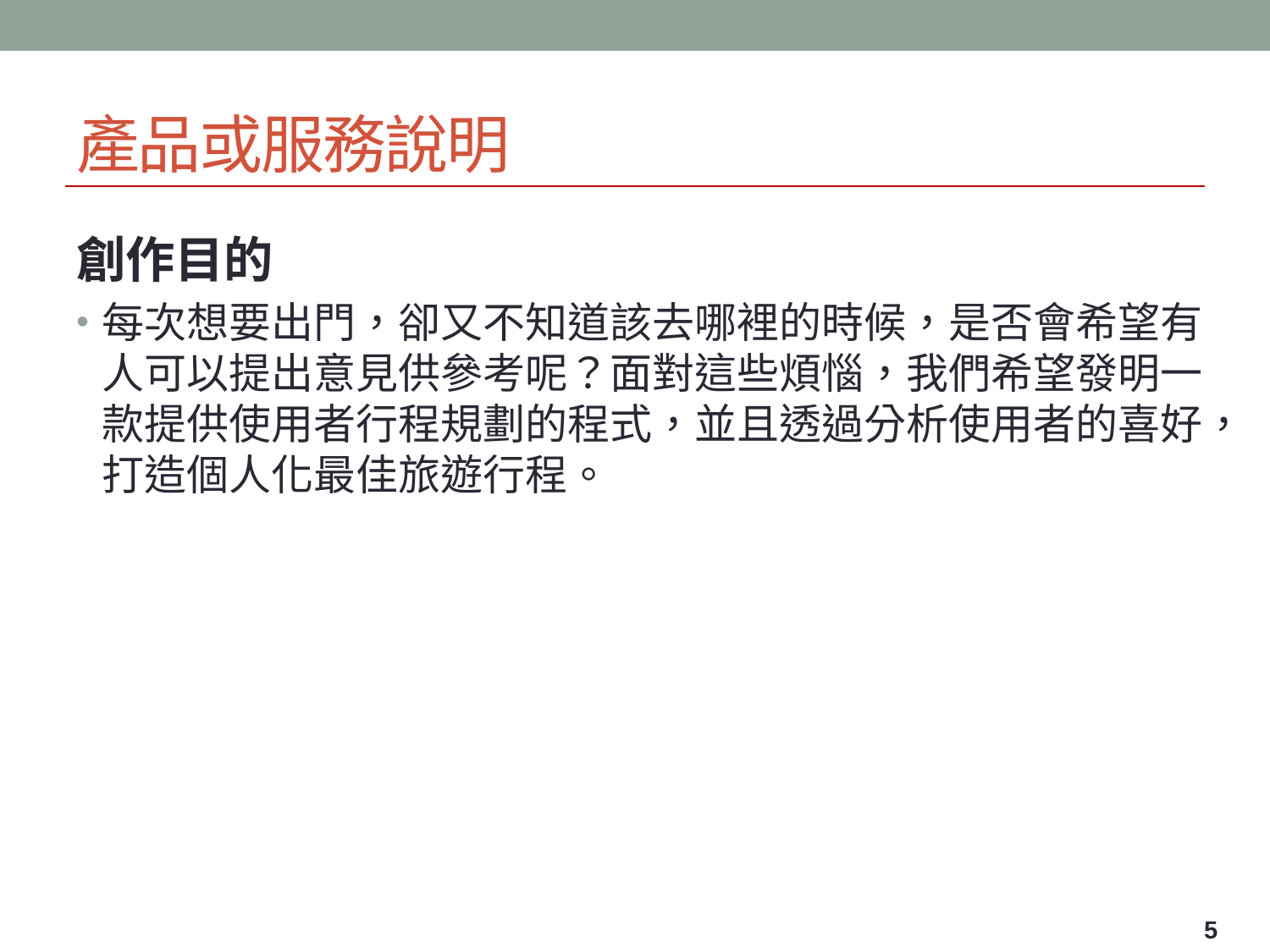

# 產品或服務說明
創作目的
每次想要出門，卻又不知道該去哪裡的時候，是否會希望有人可以提出意見供參考呢？面對這些煩惱，我們希望發明一款提供使用者行程規劃的程式，並且透過分析使用者的喜好，打造個人化最佳旅遊行程。
5